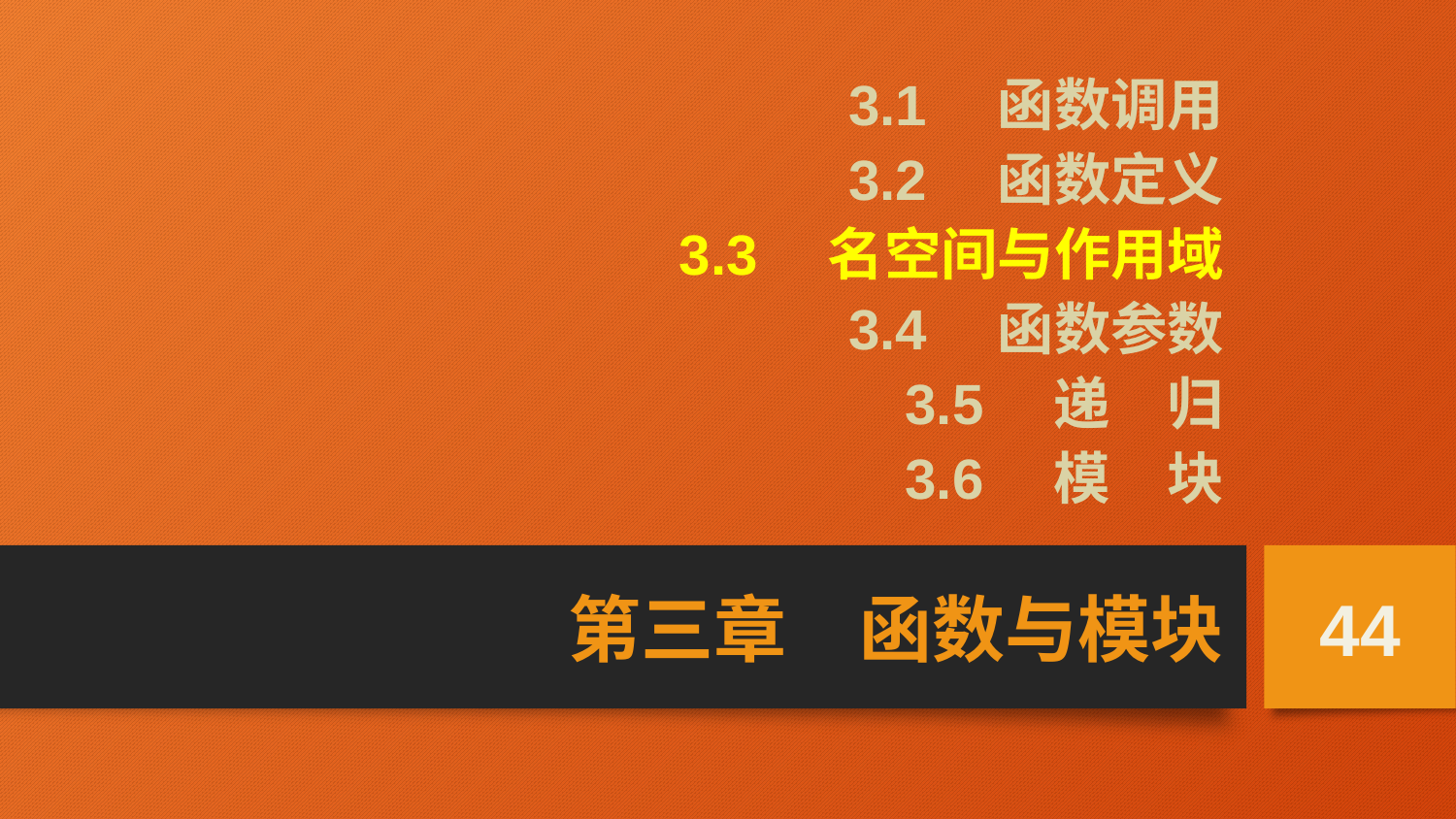

# 3.1　函数调用 3.2　函数定义 3.3　名空间与作用域 3.4　函数参数 3.5　递　归 3.6　模　块
第三章　函数与模块
44